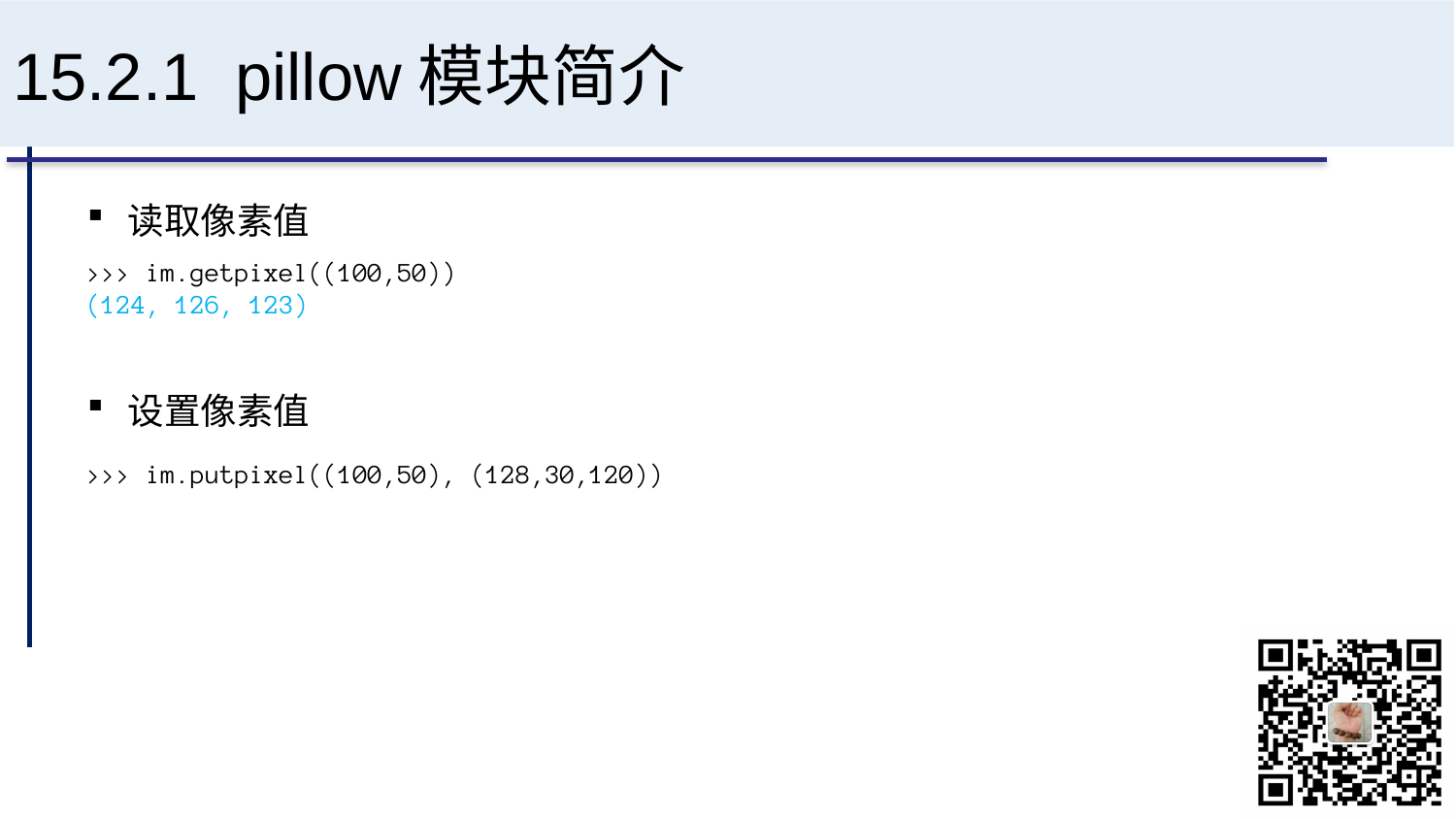

# 15.2.1  pillow模块简介
读取像素值
>>> im.getpixel((100,50))
(124, 126, 123)

设置像素值
>>> im.putpixel((100,50), (128,30,120))